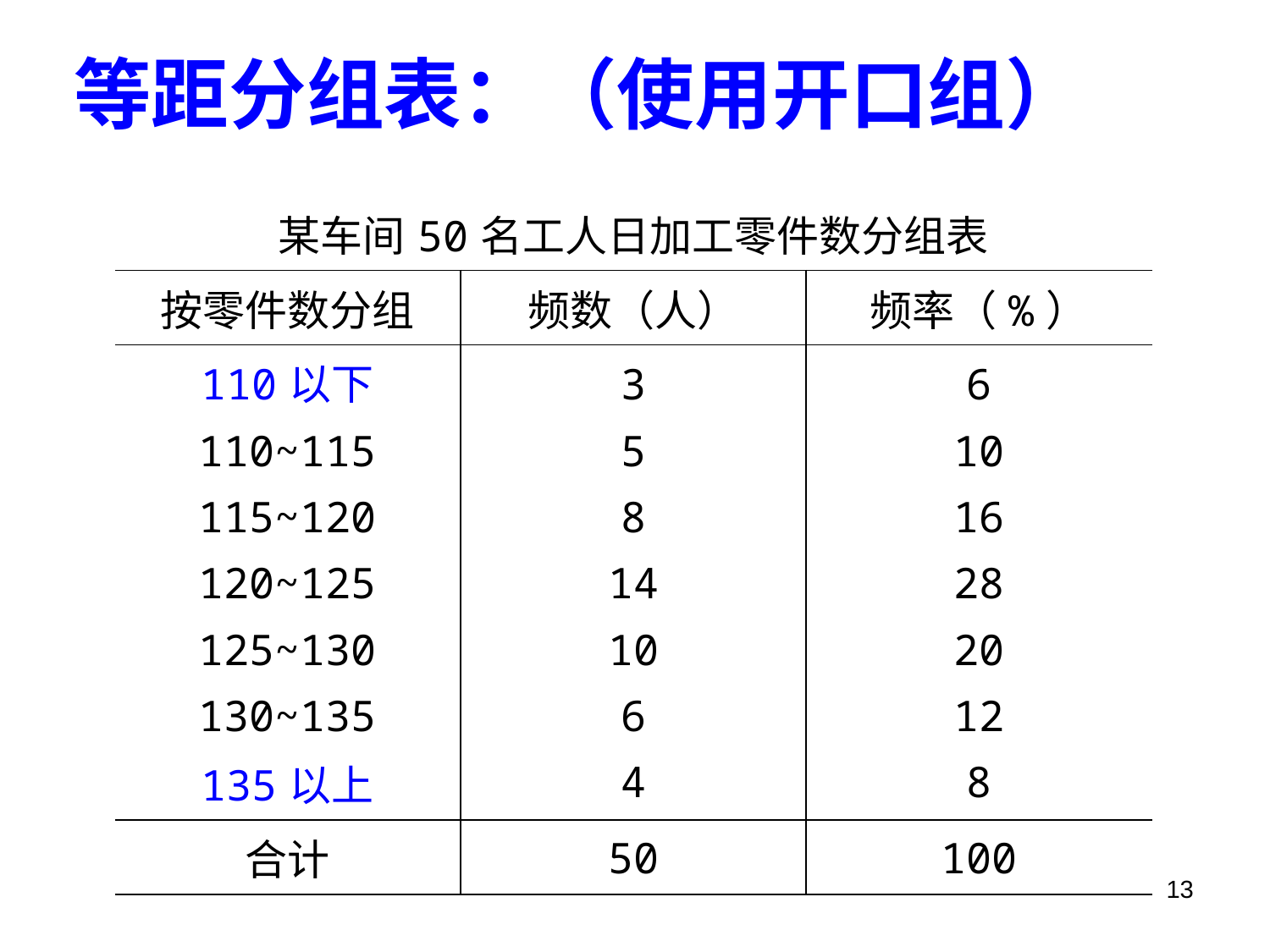

# 等距分组表：（使用开口组）
| 某车间50名工人日加工零件数分组表 |  |  |
| --- | --- | --- |
| 按零件数分组 | 频数（人） | 频率（%） |
| 110以下 110~115 115~120 120~125 125~130 130~135 135以上 | 3 5 8 14 10 6 4 | 6 10 16 28 20 12 8 |
| 合计 | 50 | 100 |
13